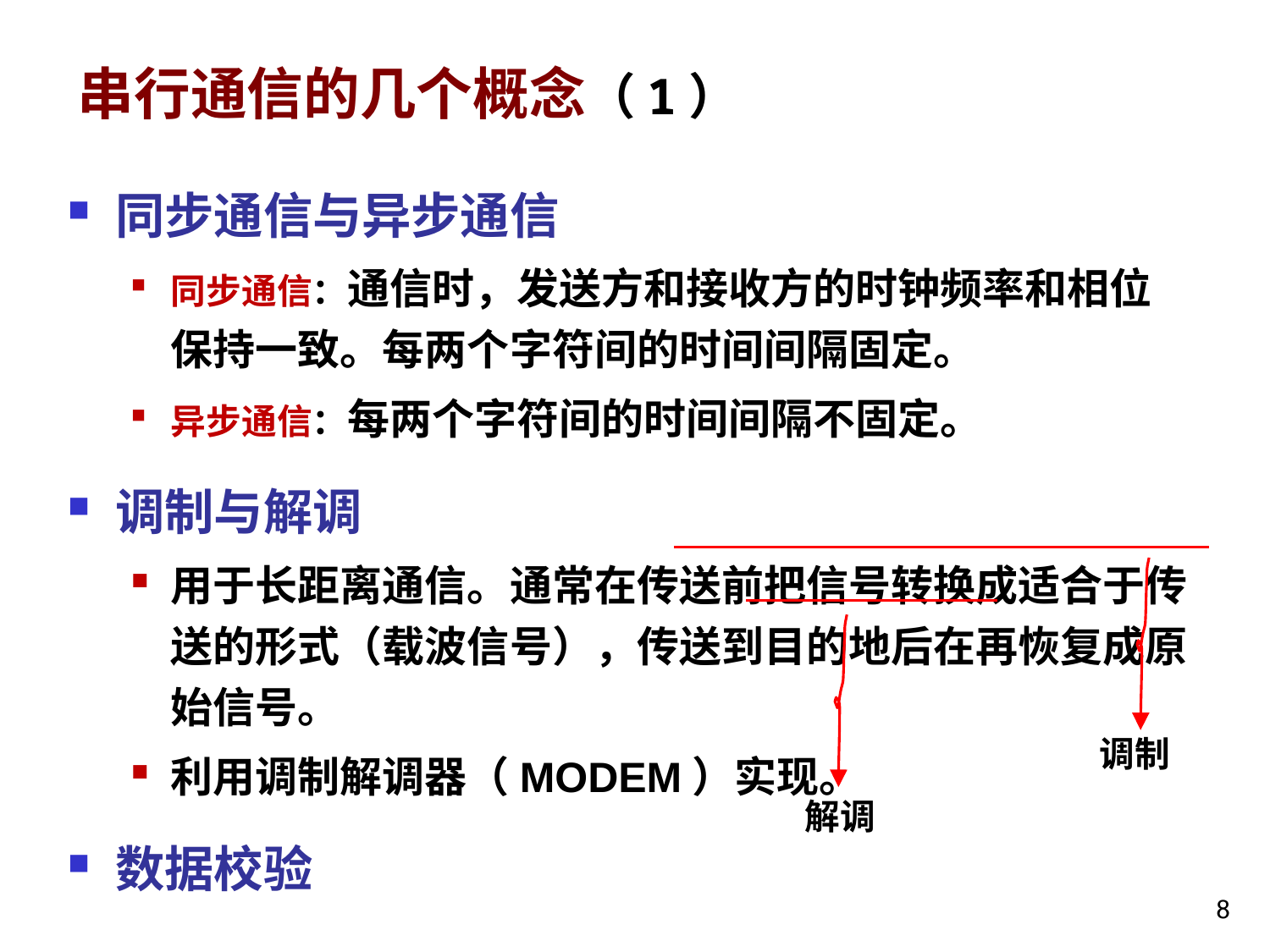

# 串行通信的几个概念（1）
同步通信与异步通信
同步通信：通信时，发送方和接收方的时钟频率和相位保持一致。每两个字符间的时间间隔固定。
异步通信：每两个字符间的时间间隔不固定。
调制与解调
用于长距离通信。通常在传送前把信号转换成适合于传送的形式（载波信号），传送到目的地后在再恢复成原始信号。
利用调制解调器（MODEM）实现。
数据校验

调制
解调
8